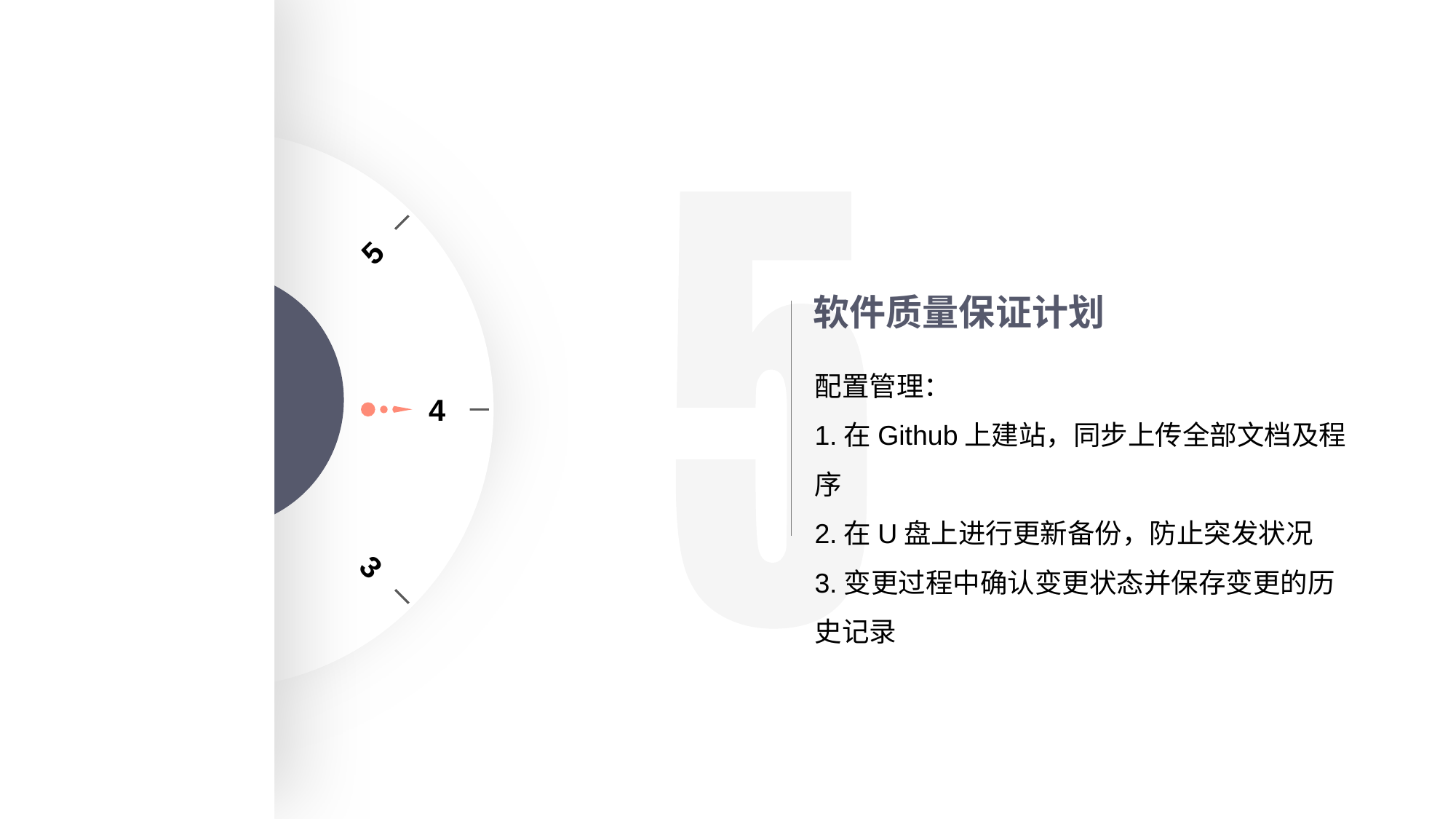

3
4
2
5
1
6
8
7

软件质量保证计划
配置管理：
1.在Github上建站，同步上传全部文档及程序
2.在U盘上进行更新备份，防止突发状况
3.变更过程中确认变更状态并保存变更的历史记录